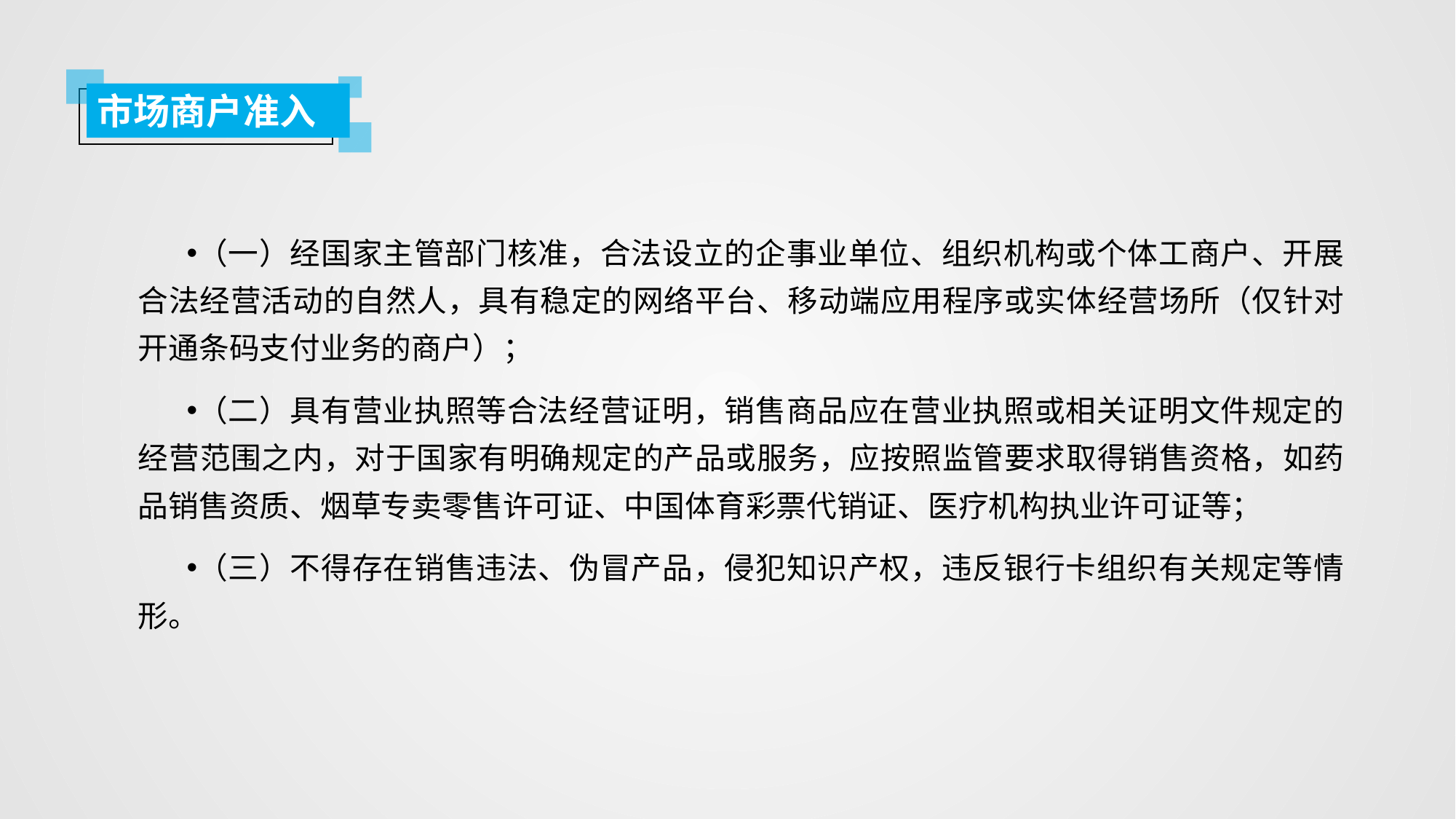

市场商户准入

（一）经国家主管部门核准，合法设立的企事业单位、组织机构或个体工商户、开展合法经营活动的自然人，具有稳定的网络平台、移动端应用程序或实体经营场所（仅针对开通条码支付业务的商户）；
（二）具有营业执照等合法经营证明，销售商品应在营业执照或相关证明文件规定的经营范围之内，对于国家有明确规定的产品或服务，应按照监管要求取得销售资格，如药品销售资质、烟草专卖零售许可证、中国体育彩票代销证、医疗机构执业许可证等；
（三）不得存在销售违法、伪冒产品，侵犯知识产权，违反银行卡组织有关规定等情形。